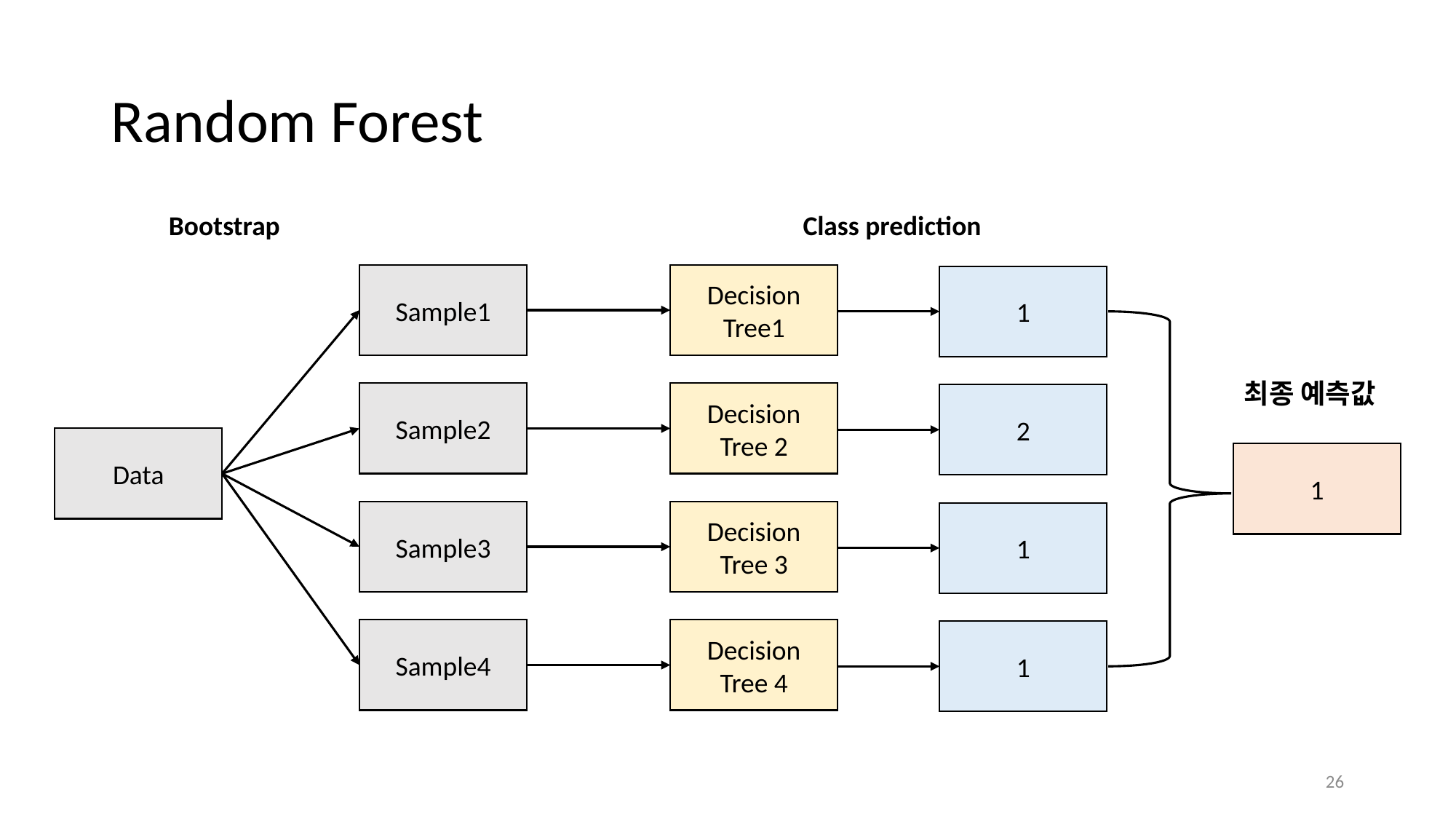

# Random Forest
Class prediction
Bootstrap
Sample1
Sample2
Sample3
Sample4
Data
Decision Tree1
Decision Tree 2
Decision Tree 3
Decision Tree 4
1
2
1
1

최종 예측값
1
26